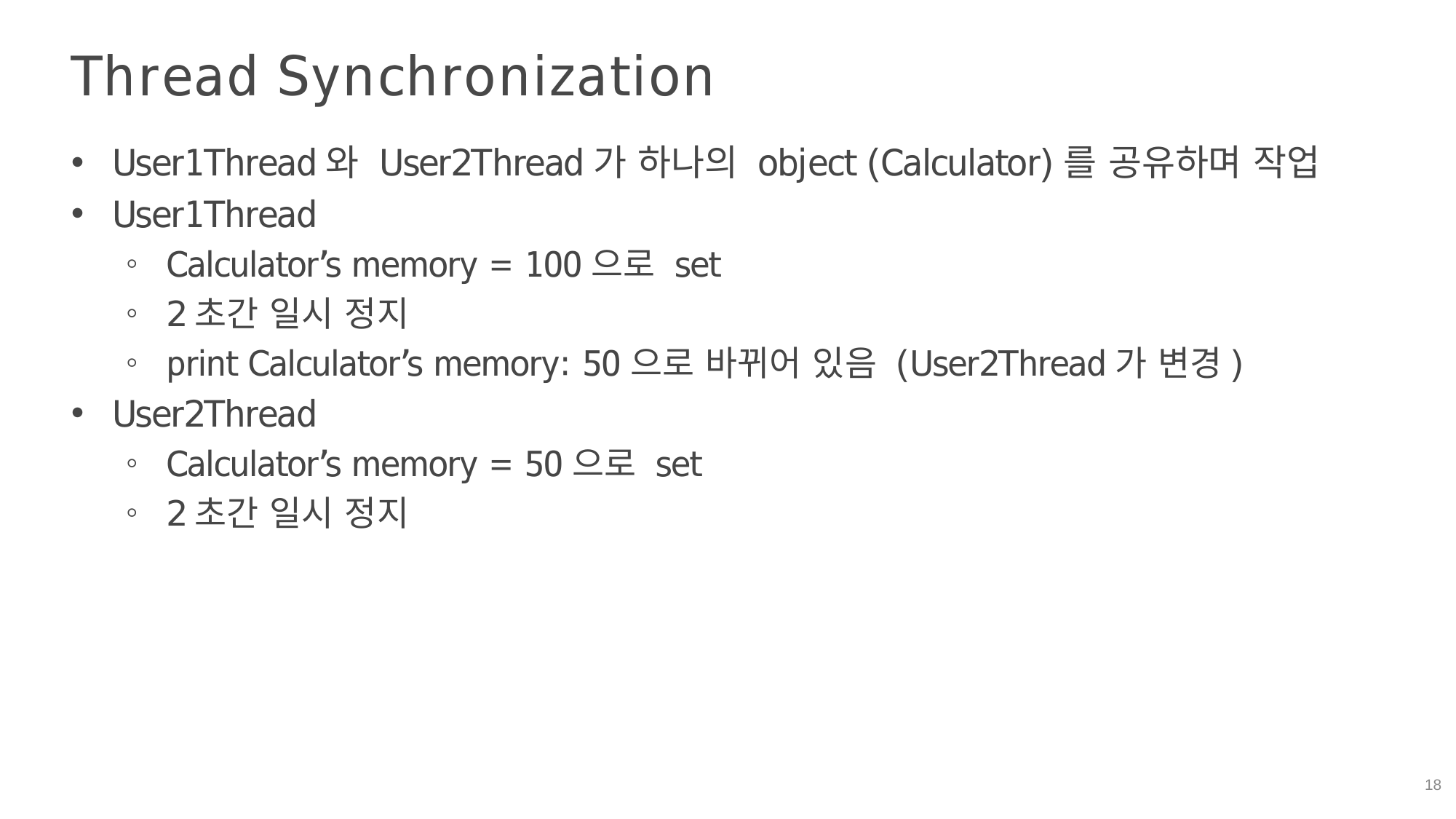

# Thread Synchronization
User1Thread와 User2Thread가 하나의 object (Calculator)를 공유하며 작업
User1Thread
Calculator’s memory = 100으로 set
2초간 일시 정지
print Calculator’s memory: 50으로 바뀌어 있음 (User2Thread가 변경)
User2Thread
Calculator’s memory = 50으로 set
2초간 일시 정지
18